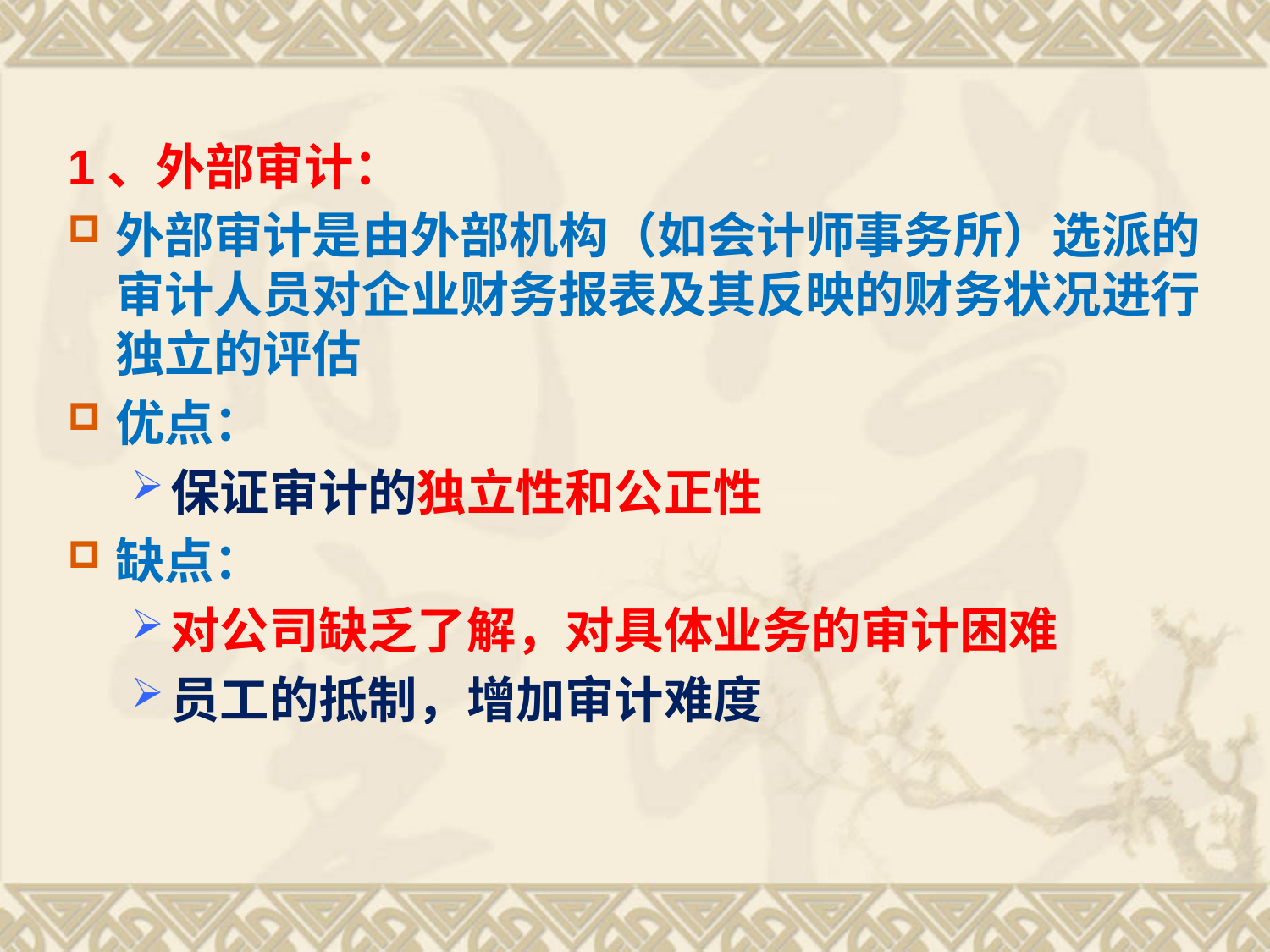

1、外部审计：
外部审计是由外部机构（如会计师事务所）选派的审计人员对企业财务报表及其反映的财务状况进行独立的评估
优点：
保证审计的独立性和公正性
缺点：
对公司缺乏了解，对具体业务的审计困难
员工的抵制，增加审计难度